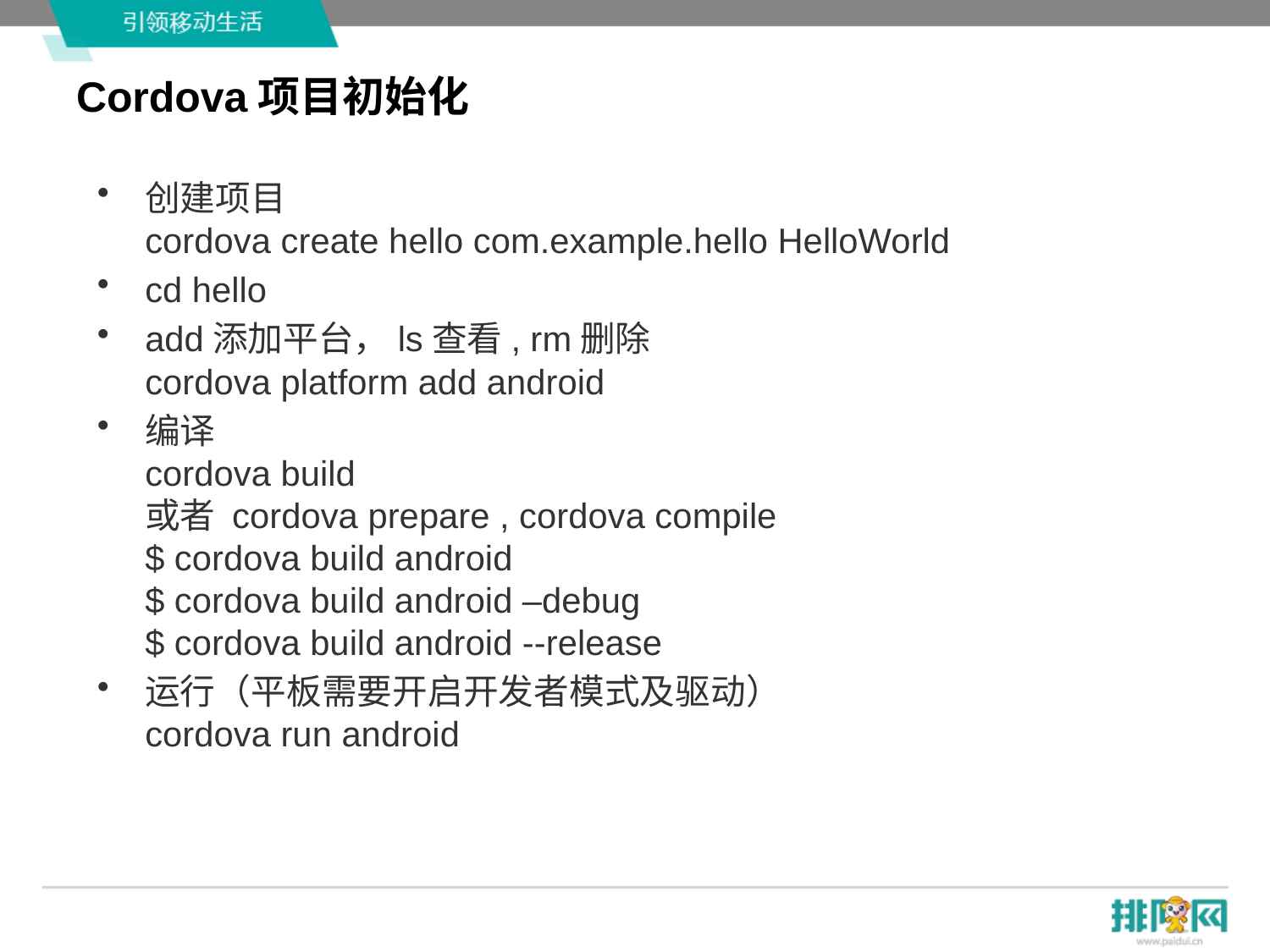

# Cordova项目初始化
创建项目
cordova create hello com.example.hello HelloWorld
cd hello
add添加平台，ls查看, rm删除
cordova platform add android
编译
cordova build
或者 cordova prepare , cordova compile
$ cordova build android
$ cordova build android –debug
$ cordova build android --release
运行（平板需要开启开发者模式及驱动）
cordova run android